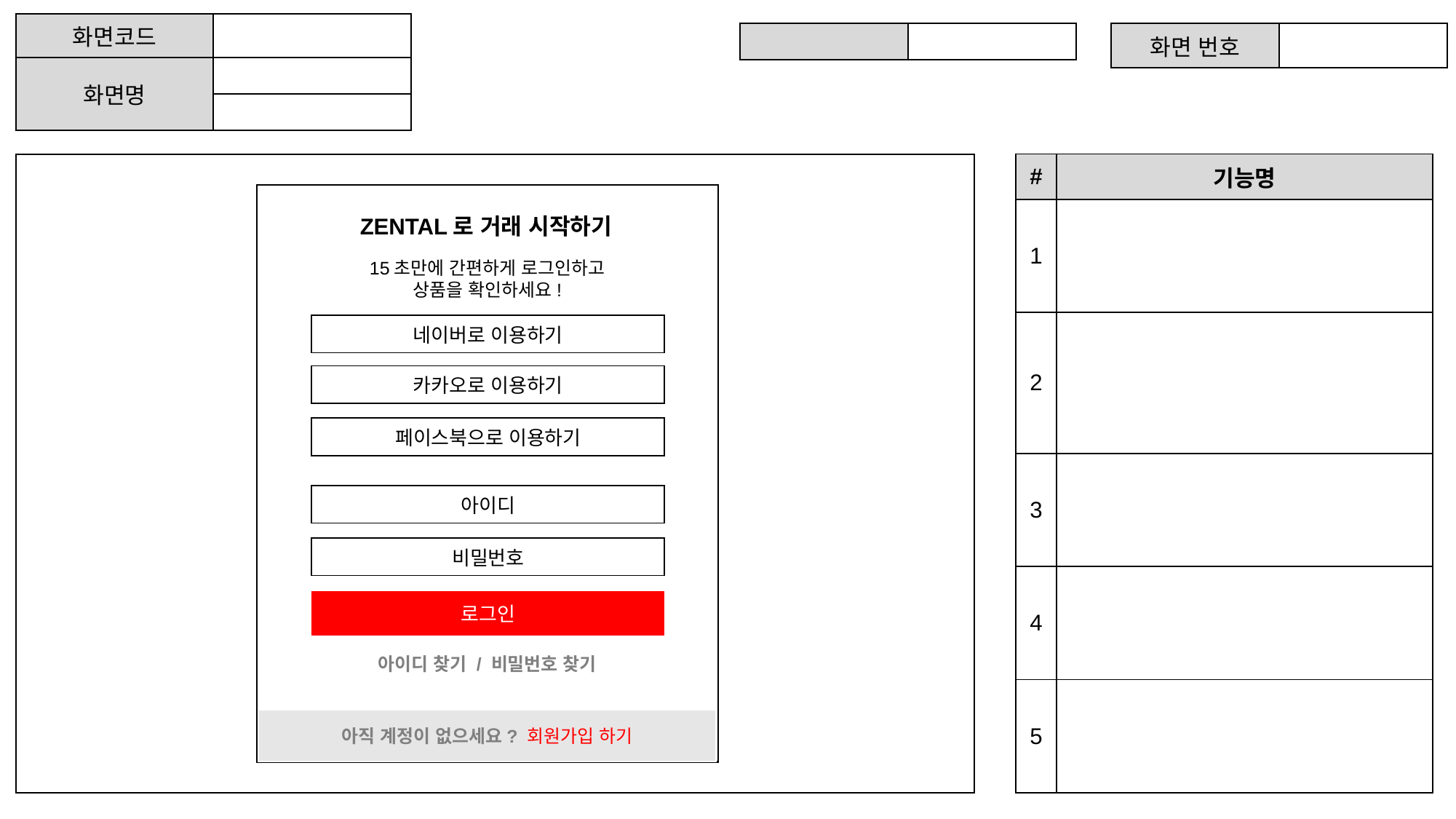

| 화면코드 |  |
| --- | --- |
| 화면명 |  |
|  |  |
|  |  |
| --- | --- |
| 화면 번호 |  |
| --- | --- |

| # | 기능명 |
| --- | --- |
| 1 |  |
| 2 |  |
| 3 |  |
| 4 |  |
| 5 |  |

ZENTAL로 거래 시작하기
15초만에 간편하게 로그인하고
상품을 확인하세요!
| 네이버로 이용하기 |
| --- |
| 카카오로 이용하기 |
| --- |
| 페이스북으로 이용하기 |
| --- |
| 아이디 |
| --- |
| 비밀번호 |
| --- |
| 로그인 |
| --- |
아이디 찾기 / 비밀번호 찾기
아직 계정이 없으세요? 회원가입 하기